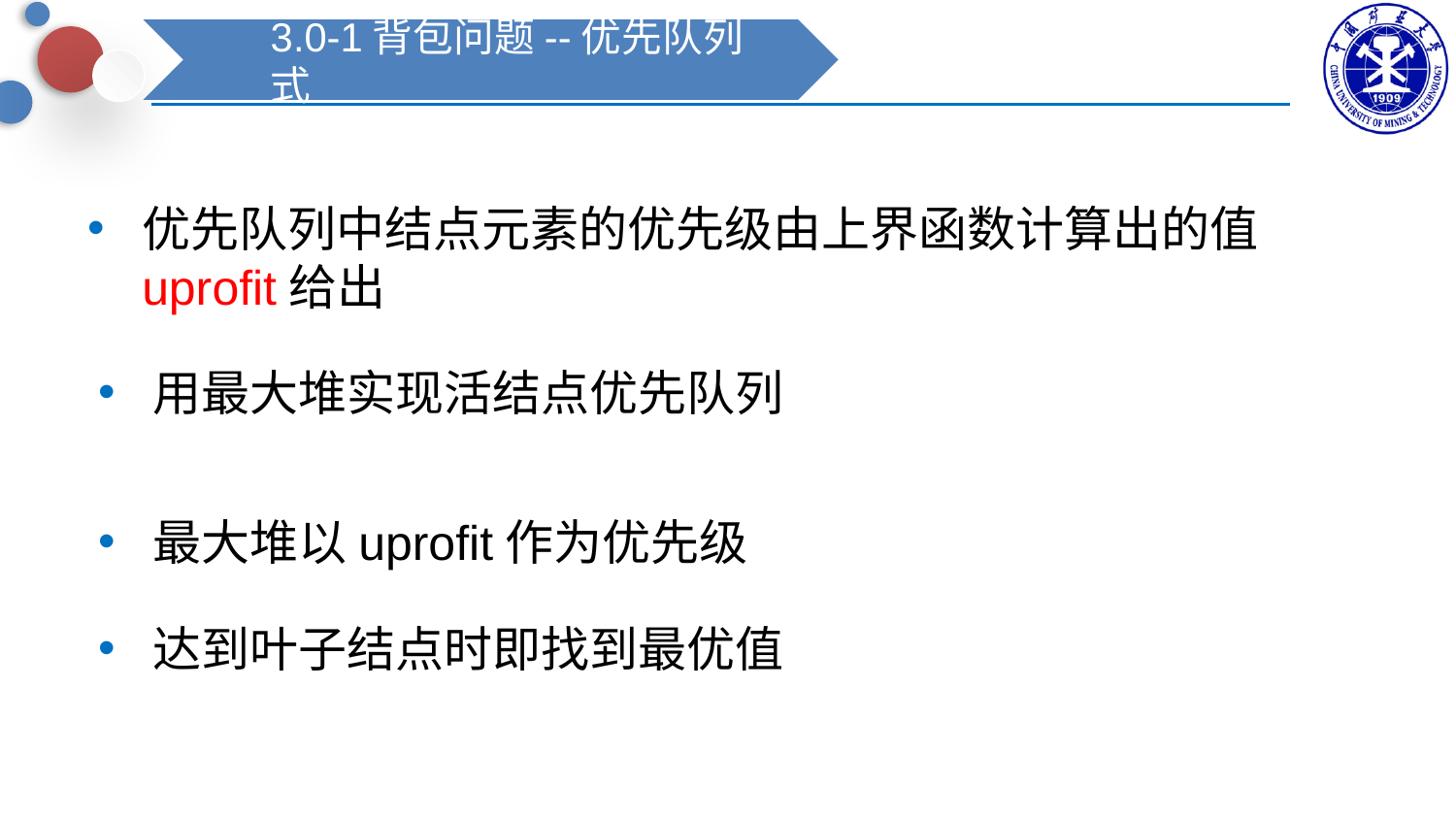

3.0-1背包问题--优先队列式
优先队列中结点元素的优先级由上界函数计算出的值uprofit给出

用最大堆实现活结点优先队列
最大堆以uprofit作为优先级
达到叶子结点时即找到最优值